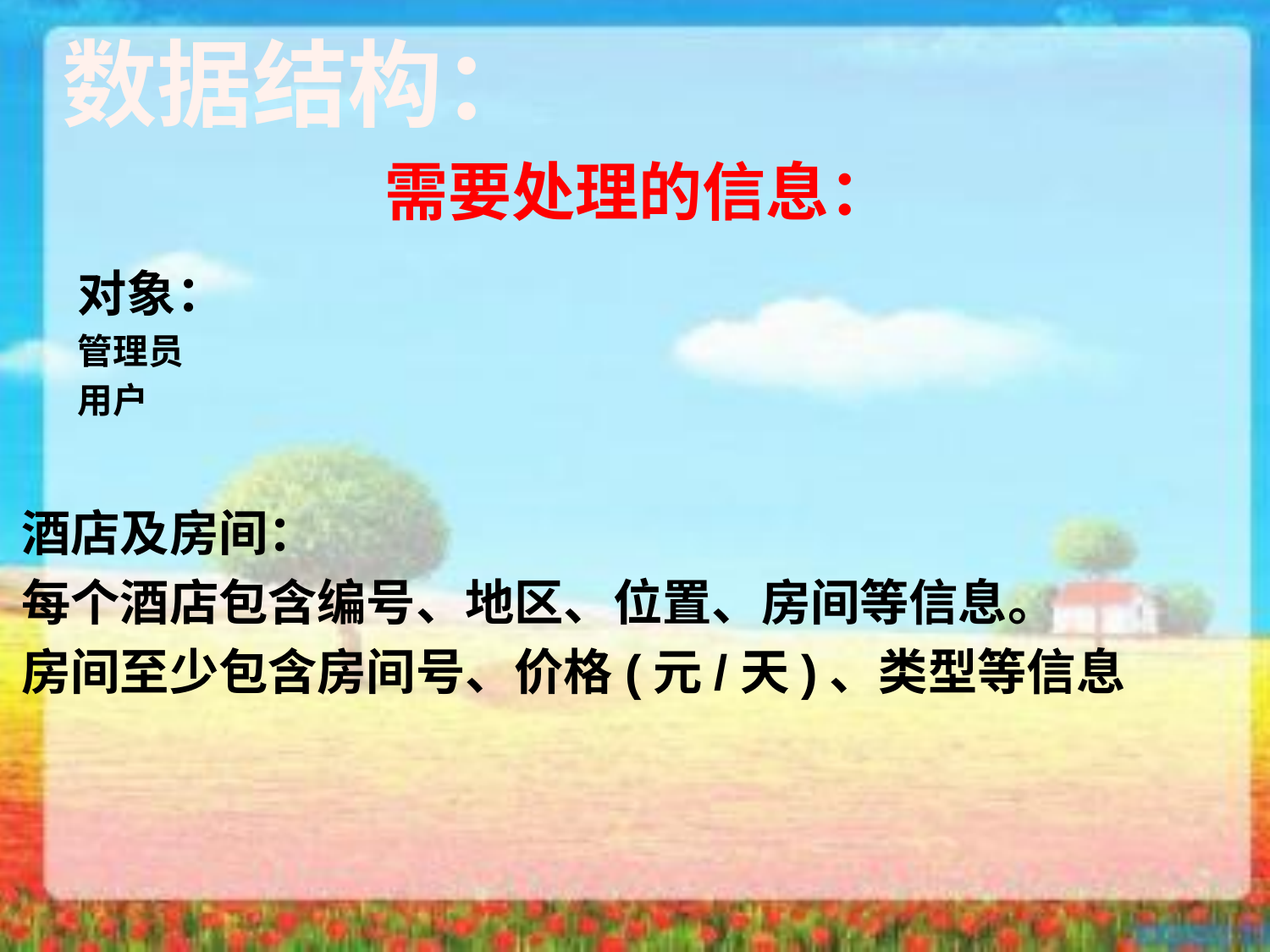

数据结构：
需要处理的信息：
对象：
管理员
用户
酒店及房间：
每个酒店包含编号、地区、位置、房间等信息。
房间至少包含房间号、价格(元/天)、类型等信息